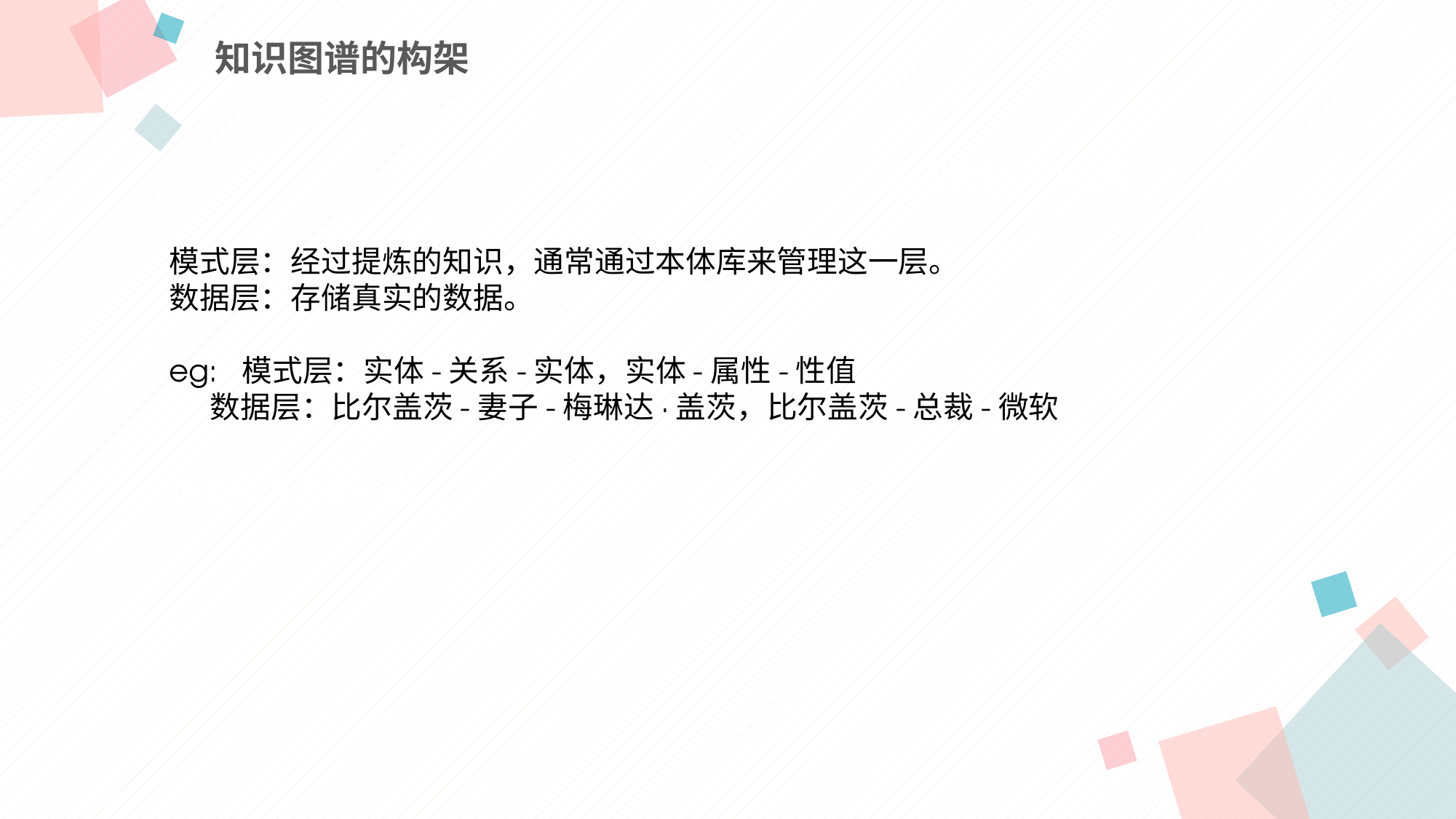

知识图谱的构架
点击此处添加标题
模式层：经过提炼的知识，通常通过本体库来管理这一层。
数据层：存储真实的数据。

eg:  模式层：实体-关系-实体，实体-属性-性值
     数据层：比尔盖茨-妻子-梅琳达·盖茨，比尔盖茨-总裁-微软
点击此处添加标题